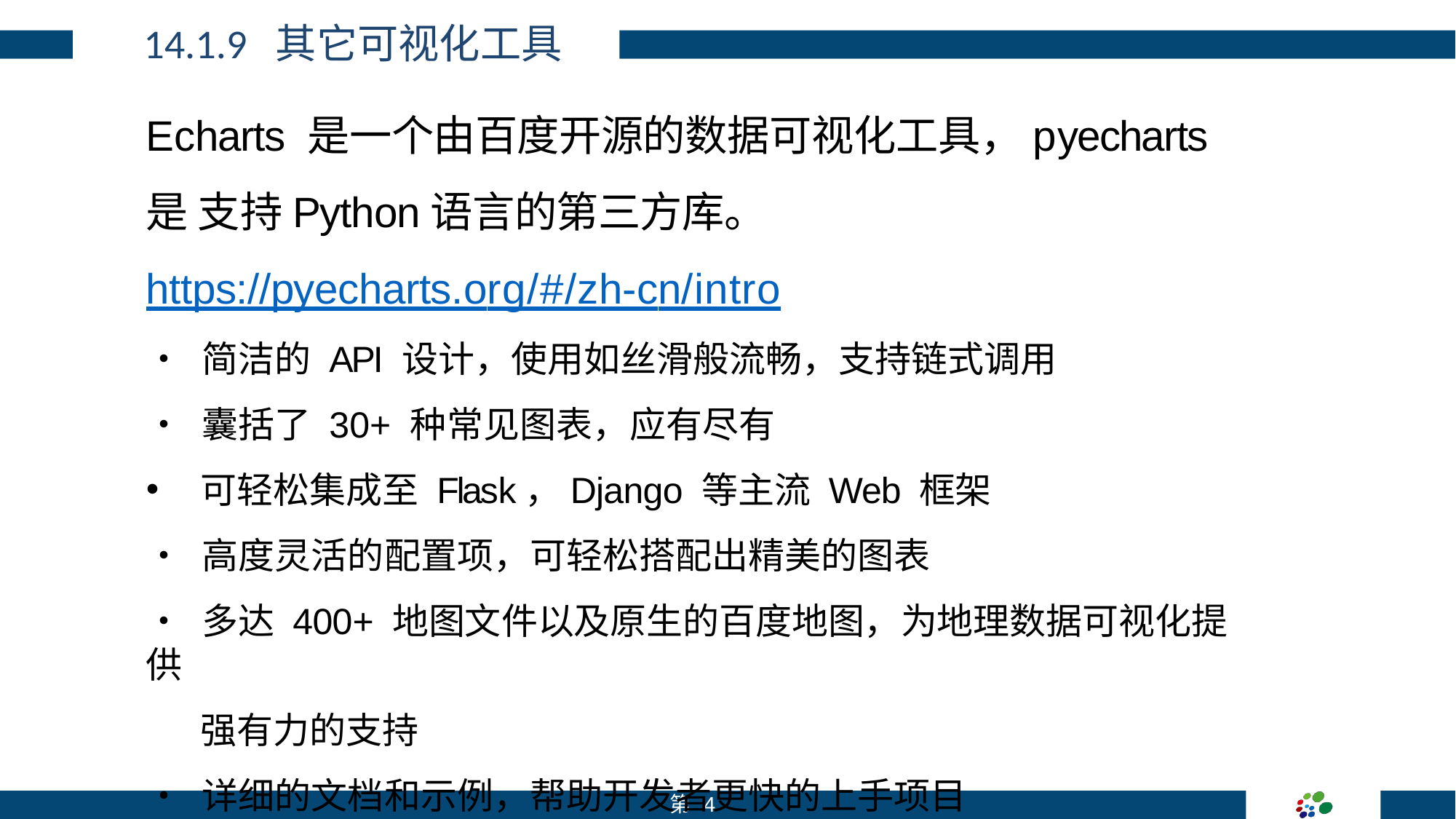

# 14.1.9  其它可视化工具
Echarts 是一个由百度开源的数据可视化工具，pyecharts 是 支持Python语言的第三方库。

https://pyecharts.org/#/zh-cn/intro

•	简洁的 API 设计，使用如丝滑般流畅，支持链式调用

•	囊括了 30+ 种常见图表，应有尽有

可轻松集成至 Flask，Django 等主流 Web 框架

•	高度灵活的配置项，可轻松搭配出精美的图表

•	多达 400+ 地图文件以及原生的百度地图，为地理数据可视化提供

强有力的支持

•	详细的文档和示例，帮助开发者更快的上手项目
第 4 页